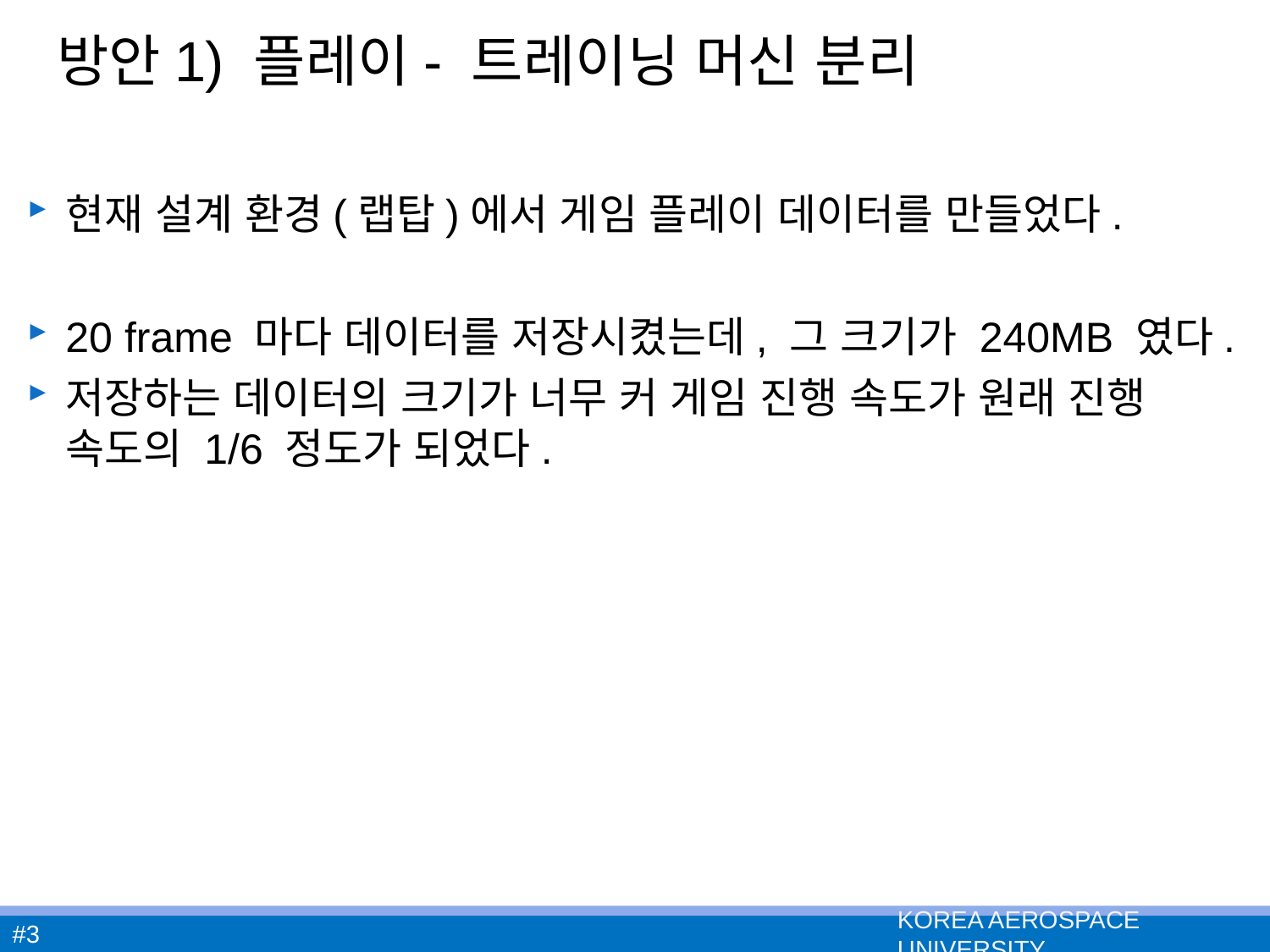

# 방안1) 플레이- 트레이닝 머신 분리

현재 설계 환경(랩탑)에서 게임 플레이 데이터를 만들었다.

20 frame 마다 데이터를 저장시켰는데, 그 크기가 240MB 였다.
저장하는 데이터의 크기가 너무 커 게임 진행 속도가 원래 진행 속도의 1/6 정도가 되었다.
#3